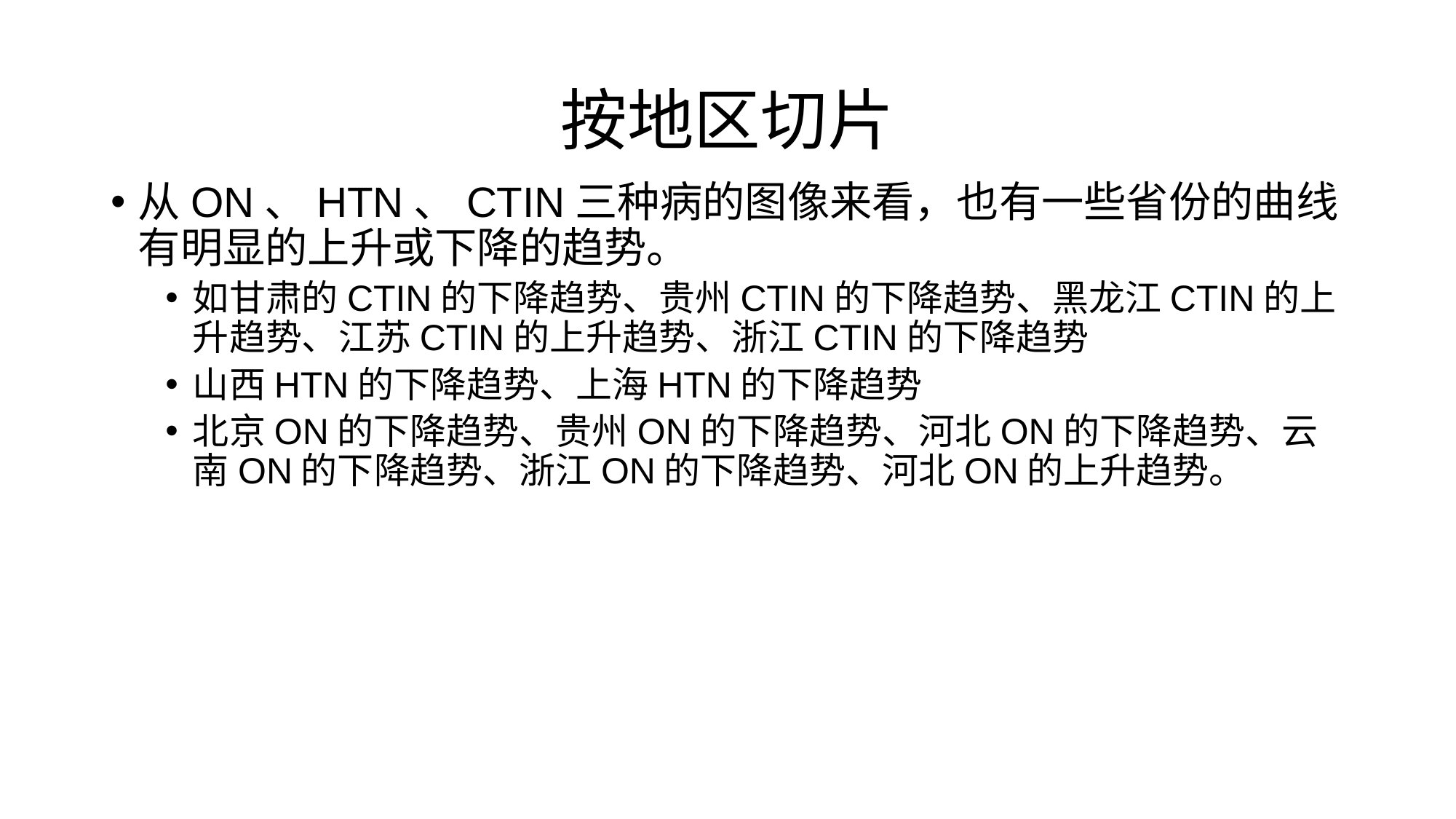

# 按地区切片
从ON、HTN、CTIN三种病的图像来看，也有一些省份的曲线有明显的上升或下降的趋势。
如甘肃的CTIN的下降趋势、贵州CTIN的下降趋势、黑龙江CTIN的上升趋势、江苏CTIN的上升趋势、浙江CTIN的下降趋势
山西HTN的下降趋势、上海HTN的下降趋势
北京ON的下降趋势、贵州ON的下降趋势、河北ON的下降趋势、云南ON的下降趋势、浙江ON的下降趋势、河北ON的上升趋势。